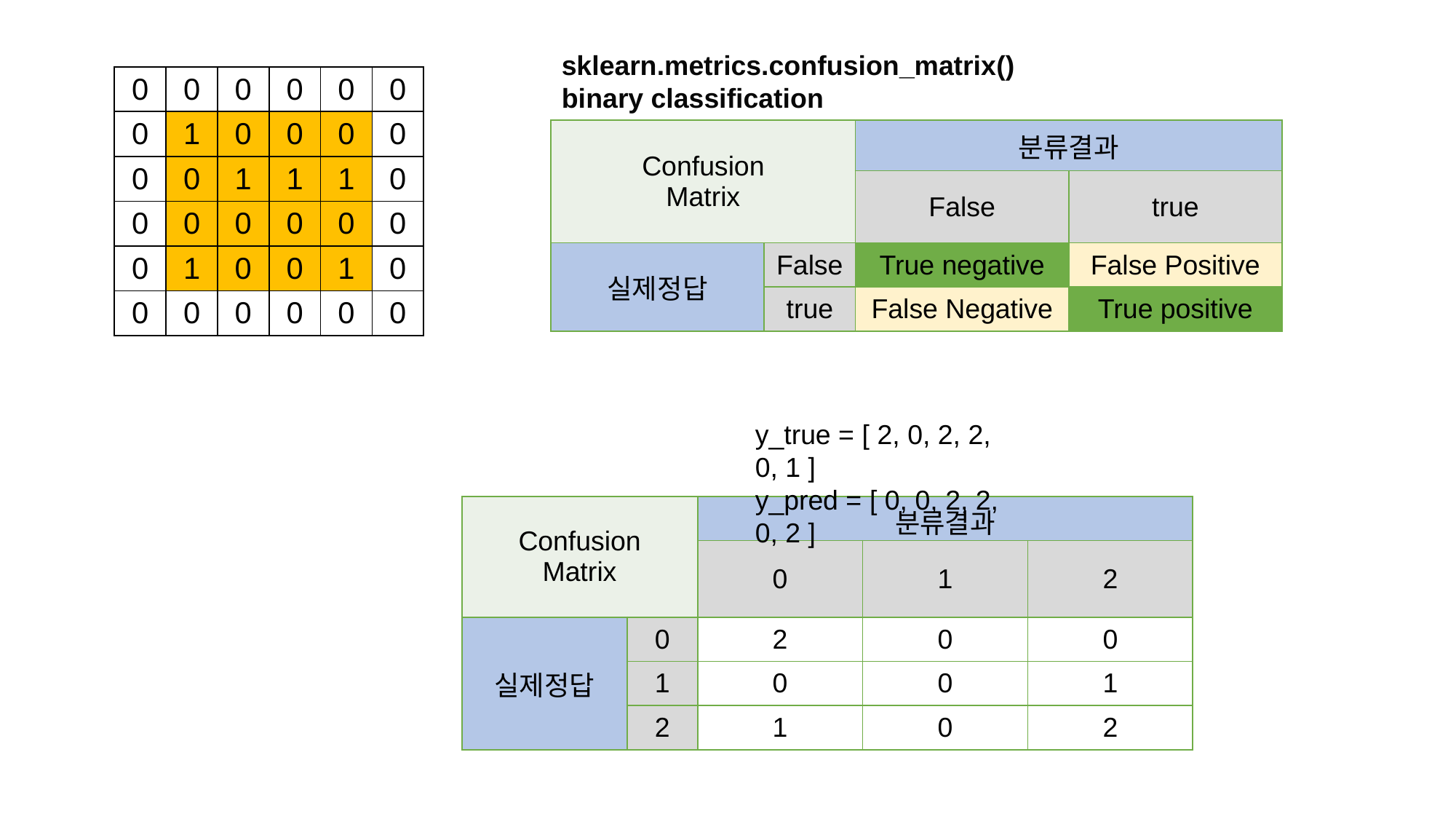

sklearn.metrics.confusion_matrix()
binary classification
| 0 | 0 | 0 | 0 | 0 | 0 |
| --- | --- | --- | --- | --- | --- |
| 0 | 1 | 0 | 0 | 0 | 0 |
| 0 | 0 | 1 | 1 | 1 | 0 |
| 0 | 0 | 0 | 0 | 0 | 0 |
| 0 | 1 | 0 | 0 | 1 | 0 |
| 0 | 0 | 0 | 0 | 0 | 0 |
| Confusion Matrix |  | 분류결과 |  |
| --- | --- | --- | --- |
|  |  | False | true |
| 실제정답 | False | True negative | False Positive |
|  | true | False Negative | True positive |
y_true = [ 2, 0, 2, 2, 0, 1 ]
y_pred = [ 0, 0, 2, 2, 0, 2 ]
| Confusion Matrix |  | 분류결과 |  |  |
| --- | --- | --- | --- | --- |
|  |  | 0 | 1 | 2 |
| 실제정답 | 0 | 2 | 0 | 0 |
|  | 1 | 0 | 0 | 1 |
|  | 2 | 1 | 0 | 2 |